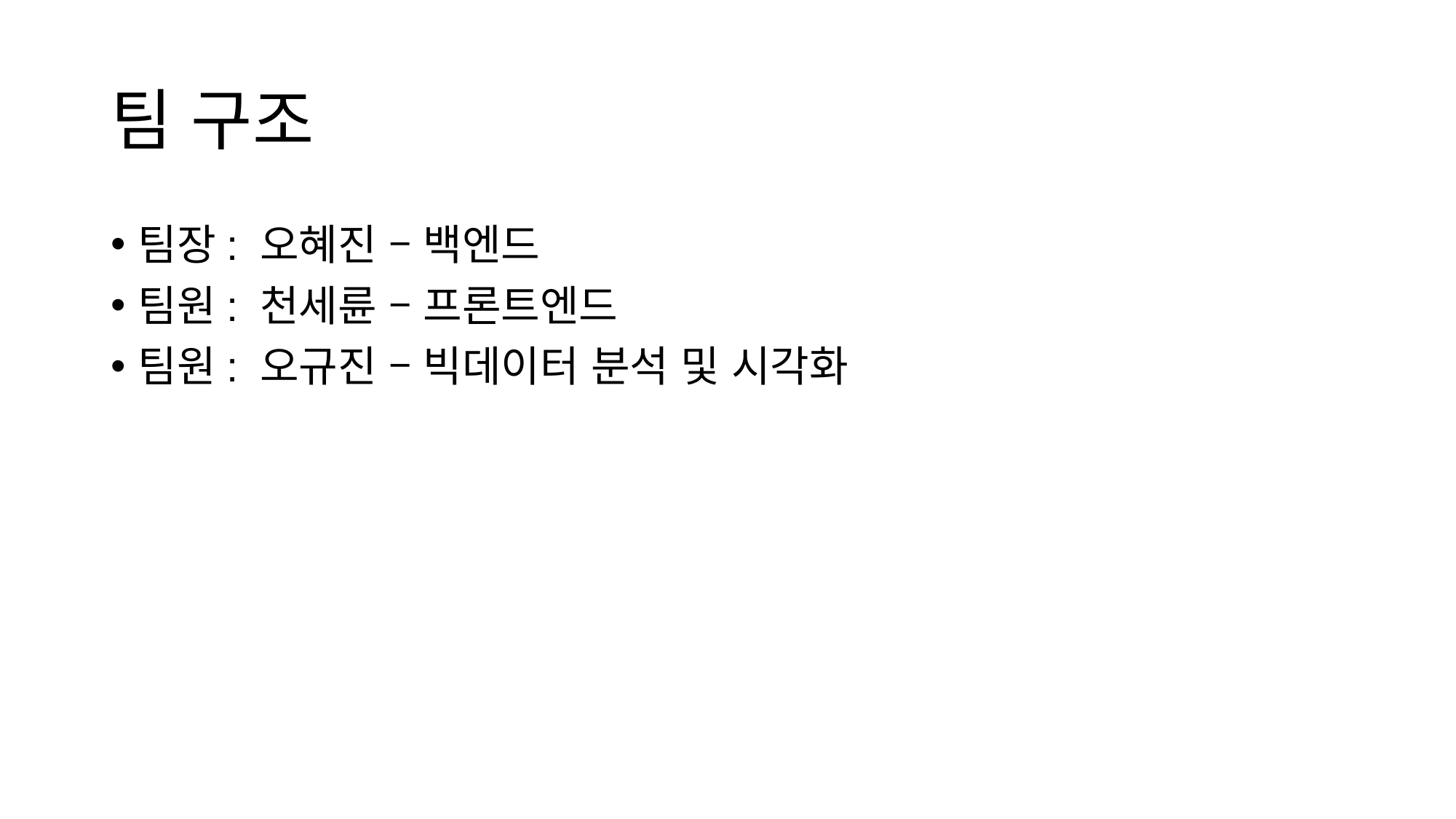

# 팀 구조
팀장: 오혜진 – 백엔드
팀원: 천세륜 – 프론트엔드
팀원: 오규진 – 빅데이터 분석 및 시각화